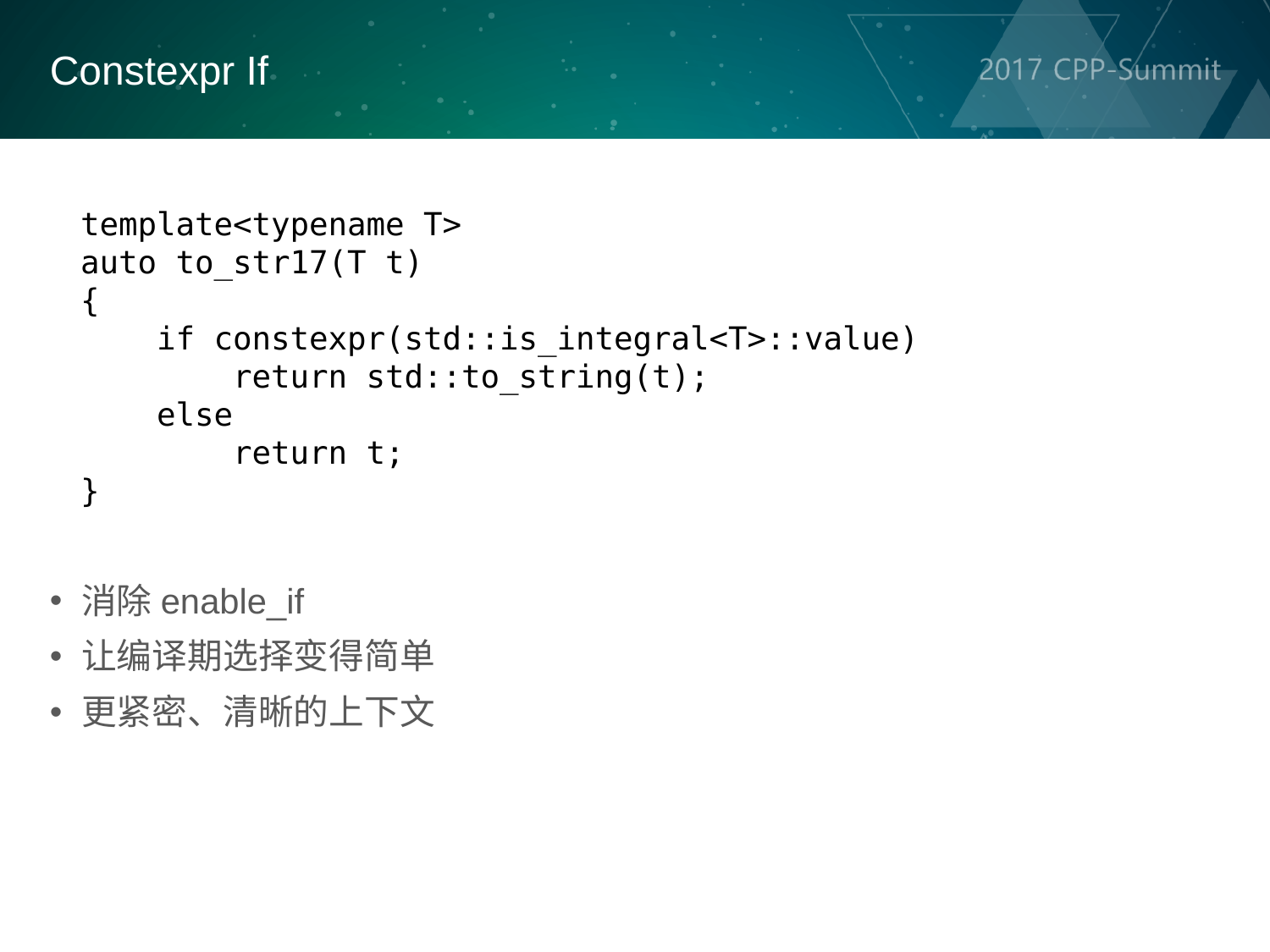

Constexpr If

消除enable_if
让编译期选择变得简单
更紧密、清晰的上下文
template<typename T>
auto to_str17(T t)
{
    if constexpr(std::is_integral<T>::value)
        return std::to_string(t);
    else
        return t;
}